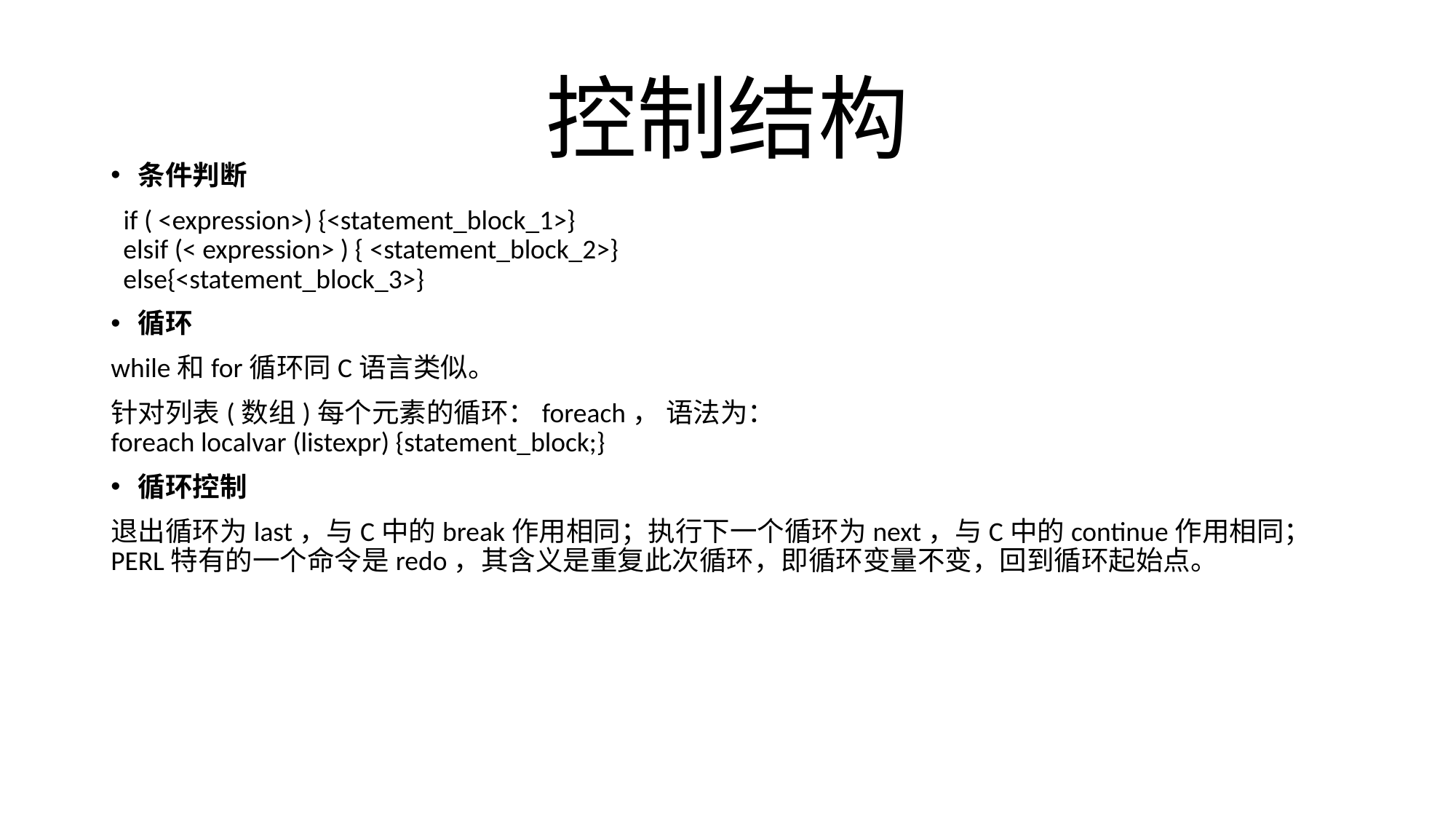

# 控制结构
条件判断
  if ( <expression>) {<statement_block_1>}
  elsif (< expression> ) { <statement_block_2>}
  else{<statement_block_3>}
循环
while和for循环同C语言类似。
针对列表(数组)每个元素的循环：foreach， 语法为：
foreach localvar (listexpr) {statement_block;}
循环控制
退出循环为last，与C中的break作用相同；执行下一个循环为next，与C中的continue作用相同；PERL特有的一个命令是redo，其含义是重复此次循环，即循环变量不变，回到循环起始点。